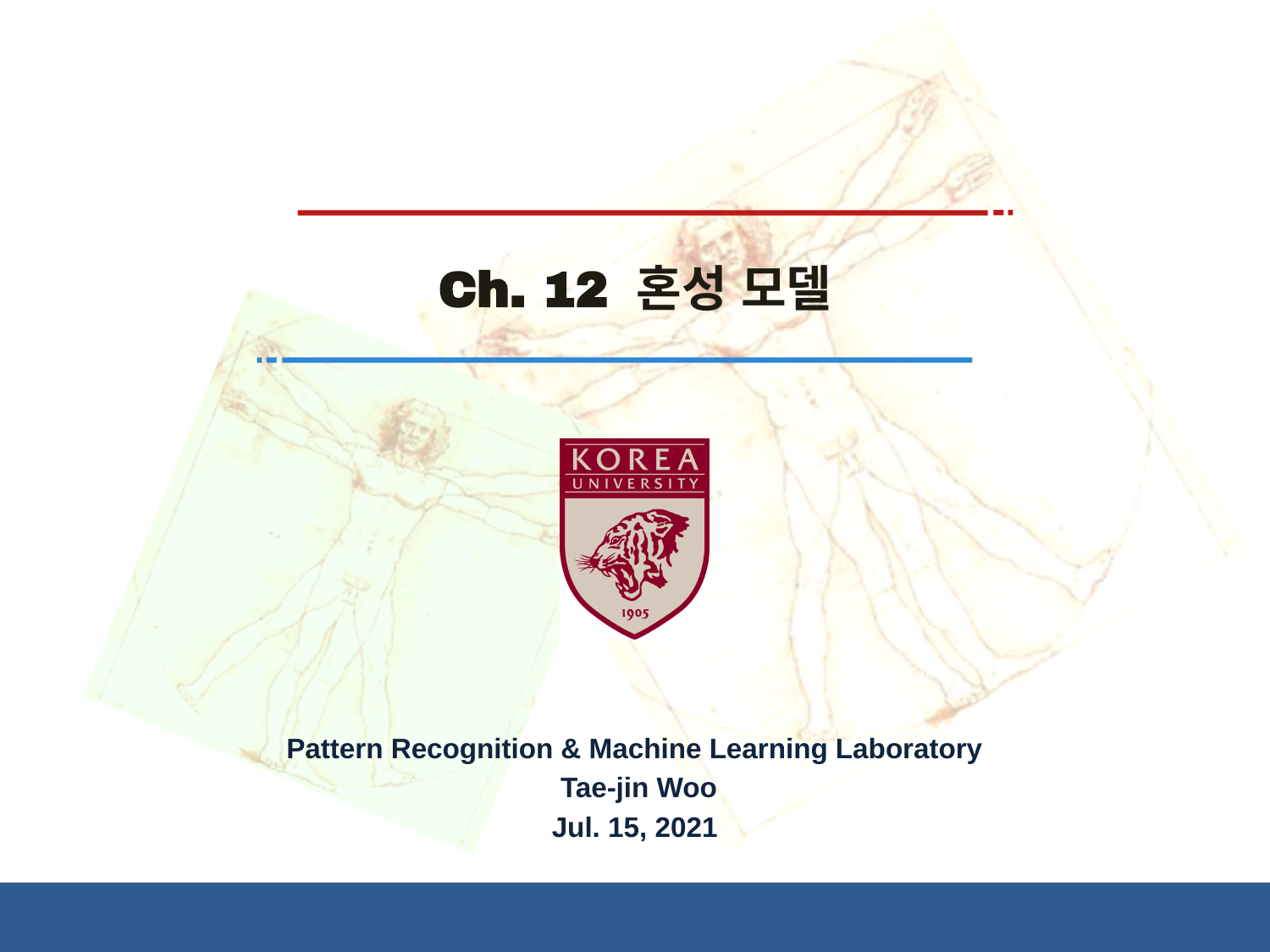

# Ch. 12 혼성 모델
Pattern Recognition & Machine Learning Laboratory
 Tae-jin Woo
Jul. 15, 2021